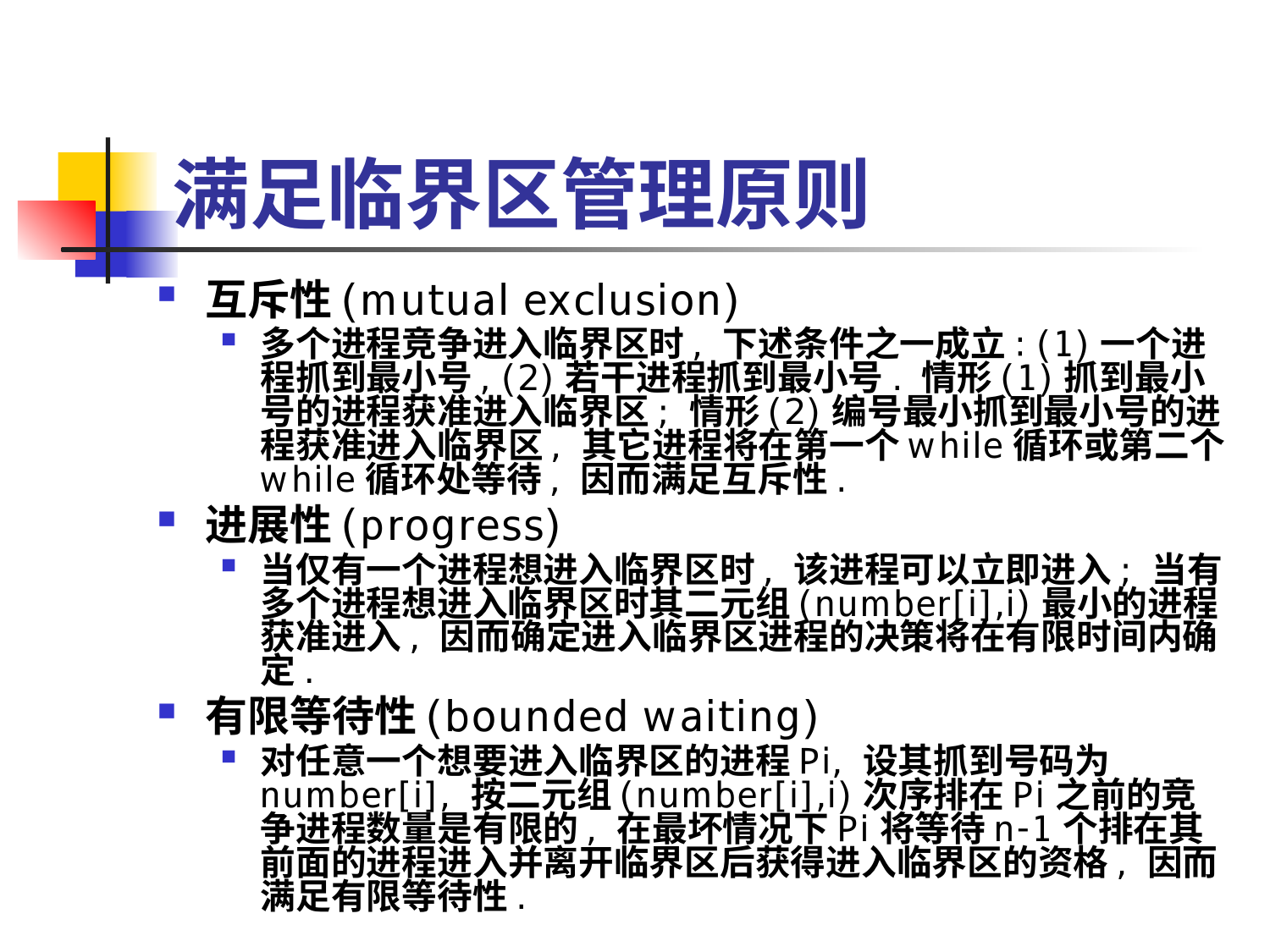

# 满足临界区管理原则
互斥性(mutual exclusion)
多个进程竞争进入临界区时, 下述条件之一成立: (1)一个进程抓到最小号, (2)若干进程抓到最小号. 情形(1)抓到最小号的进程获准进入临界区; 情形(2)编号最小抓到最小号的进程获准进入临界区, 其它进程将在第一个while循环或第二个while循环处等待, 因而满足互斥性.
进展性(progress)
当仅有一个进程想进入临界区时, 该进程可以立即进入; 当有多个进程想进入临界区时其二元组(number[i],i)最小的进程获准进入, 因而确定进入临界区进程的决策将在有限时间内确定.
有限等待性(bounded waiting)
对任意一个想要进入临界区的进程Pi, 设其抓到号码为number[i], 按二元组(number[i],i)次序排在Pi之前的竞争进程数量是有限的, 在最坏情况下Pi将等待n-1个排在其前面的进程进入并离开临界区后获得进入临界区的资格, 因而满足有限等待性.